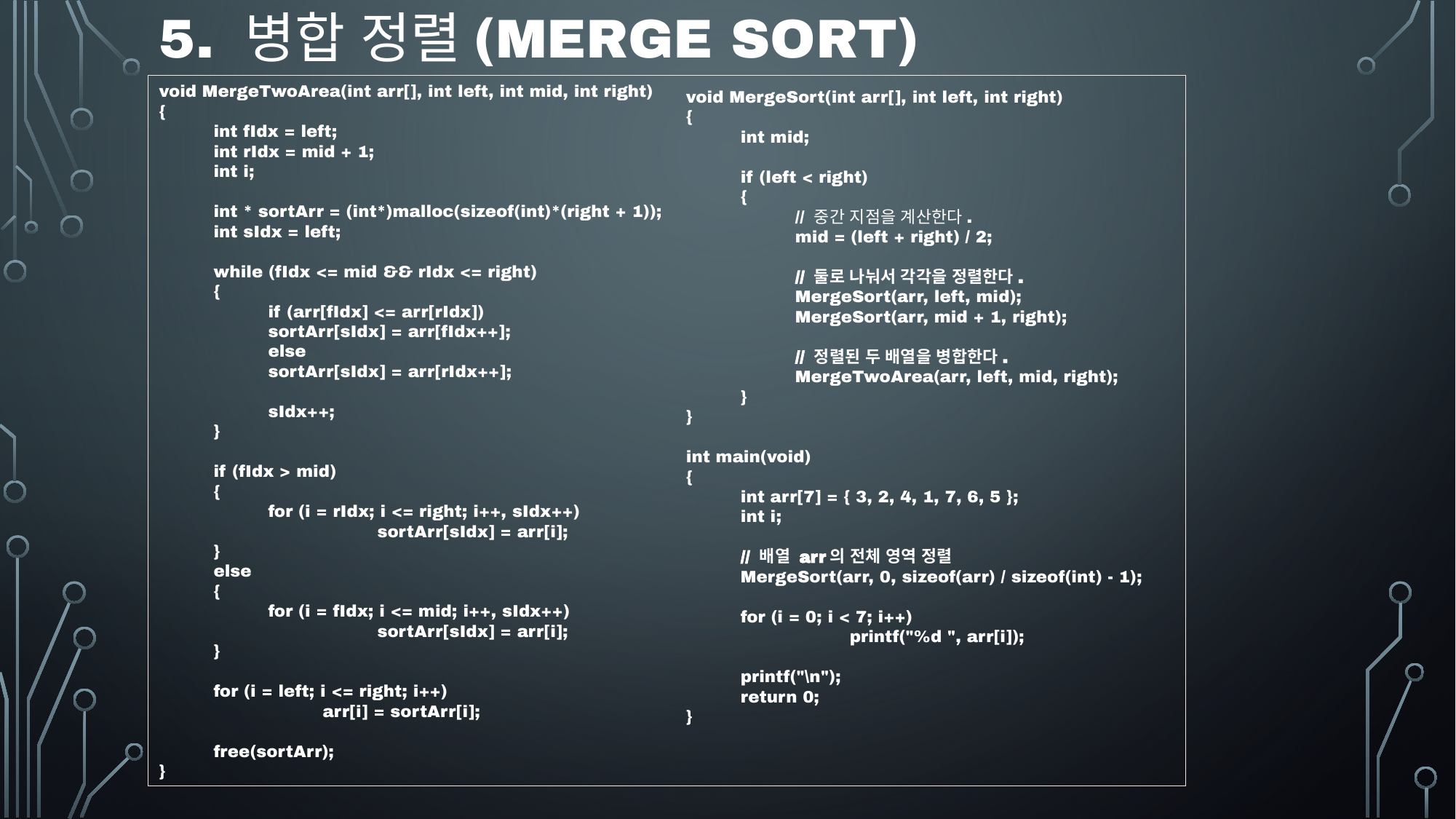

5. 병합 정렬(Merge Sort)
void MergeTwoArea(int arr[], int left, int mid, int right)
{
int fIdx = left;
int rIdx = mid + 1;
int i;

int * sortArr = (int*)malloc(sizeof(int)*(right + 1));
int sIdx = left;

while (fIdx <= mid && rIdx <= right)
{
if (arr[fIdx] <= arr[rIdx])
sortArr[sIdx] = arr[fIdx++];
else
sortArr[sIdx] = arr[rIdx++];

sIdx++;
}

if (fIdx > mid)
{
for (i = rIdx; i <= right; i++, sIdx++)
	sortArr[sIdx] = arr[i];
}
else
{
for (i = fIdx; i <= mid; i++, sIdx++)
	sortArr[sIdx] = arr[i];
}

for (i = left; i <= right; i++)
	arr[i] = sortArr[i];

free(sortArr);
}
void MergeSort(int arr[], int left, int right)
{
int mid;

if (left < right)
{
// 중간 지점을 계산한다.
mid = (left + right) / 2;

// 둘로 나눠서 각각을 정렬한다.
MergeSort(arr, left, mid);
MergeSort(arr, mid + 1, right);

// 정렬된 두 배열을 병합한다.
MergeTwoArea(arr, left, mid, right);
}
}

int main(void)
{
int arr[7] = { 3, 2, 4, 1, 7, 6, 5 };
int i;

// 배열 arr의 전체 영역 정렬
MergeSort(arr, 0, sizeof(arr) / sizeof(int) - 1);

for (i = 0; i < 7; i++)
	printf("%d ", arr[i]);

printf("\n");
return 0;
}